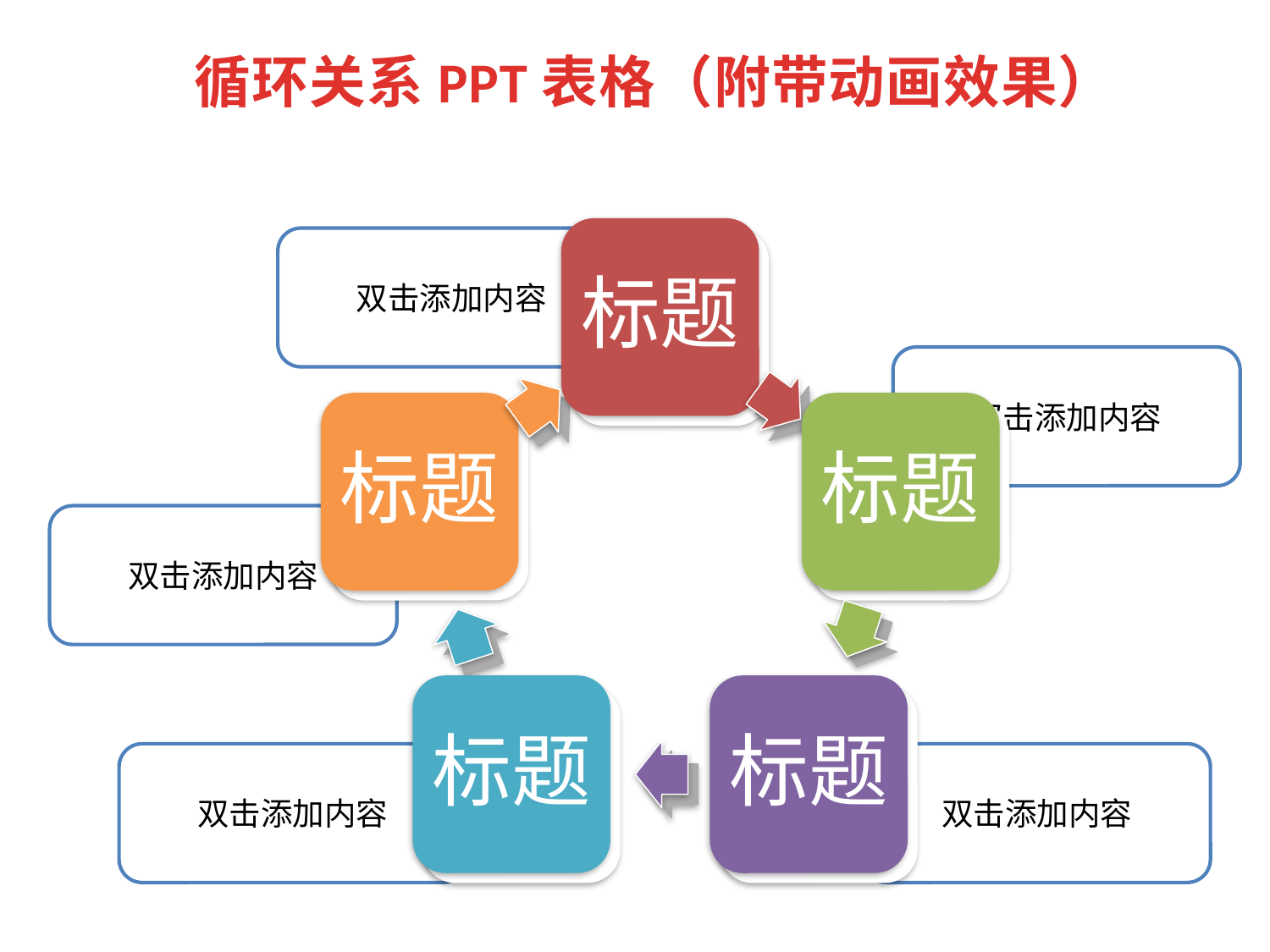

循环关系PPT表格（附带动画效果）
标题

标题

标题

标题

标题

标题

标题

标题

标题

标题

双击添加内容
双击添加内容
双击添加内容
双击添加内容
双击添加内容